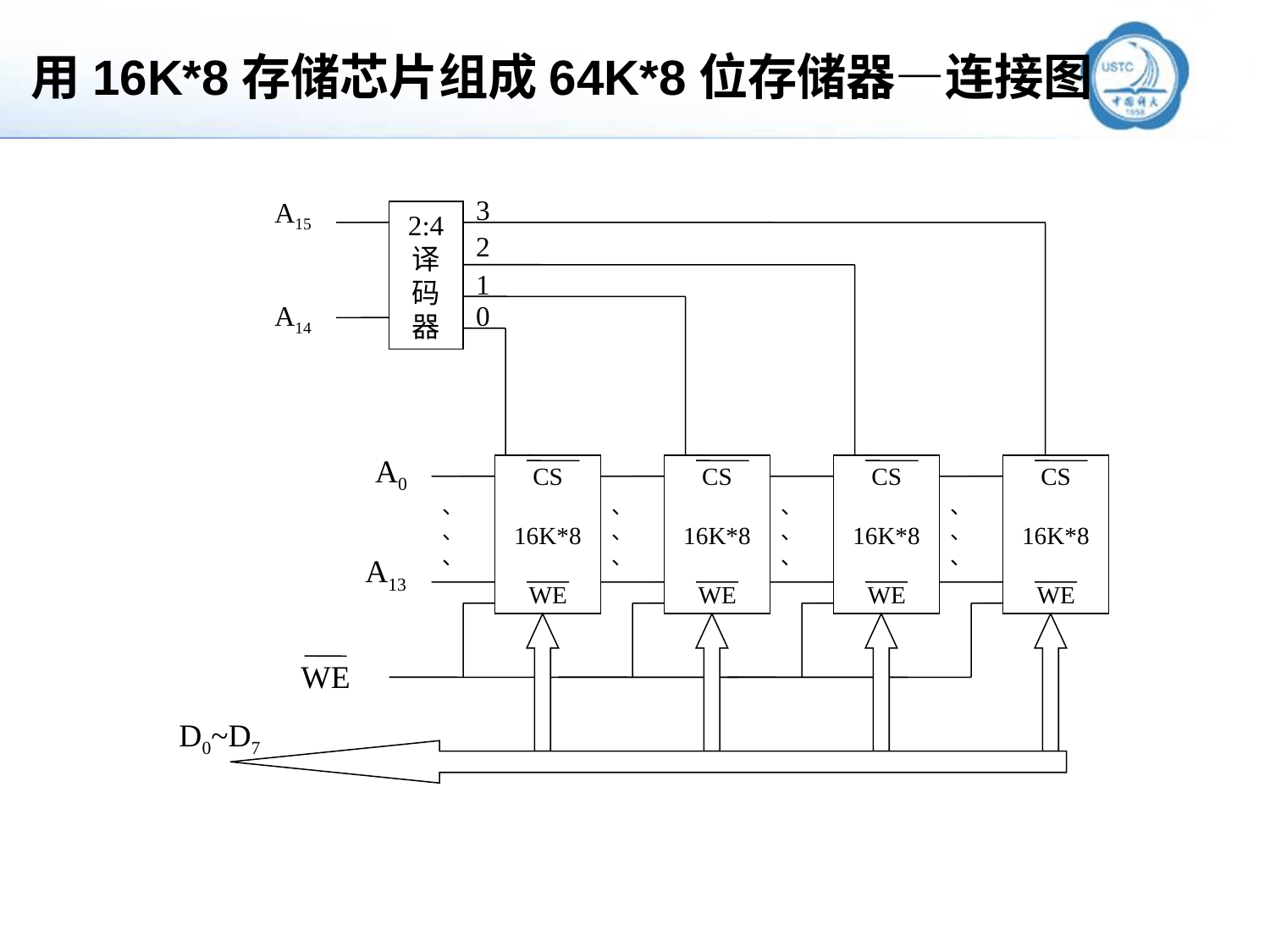

# 用16K*8存储芯片组成64K*8位存储器—连接图
3
A15
2:4
译
码
器

2

1

A14
0

A0
CS

16K*8

WE

、
、
、

CS

16K*8

WE

、
、
、

CS

16K*8

WE

CS

16K*8

WE

、
、
、
、
、
、
A13

WE

D0~D7